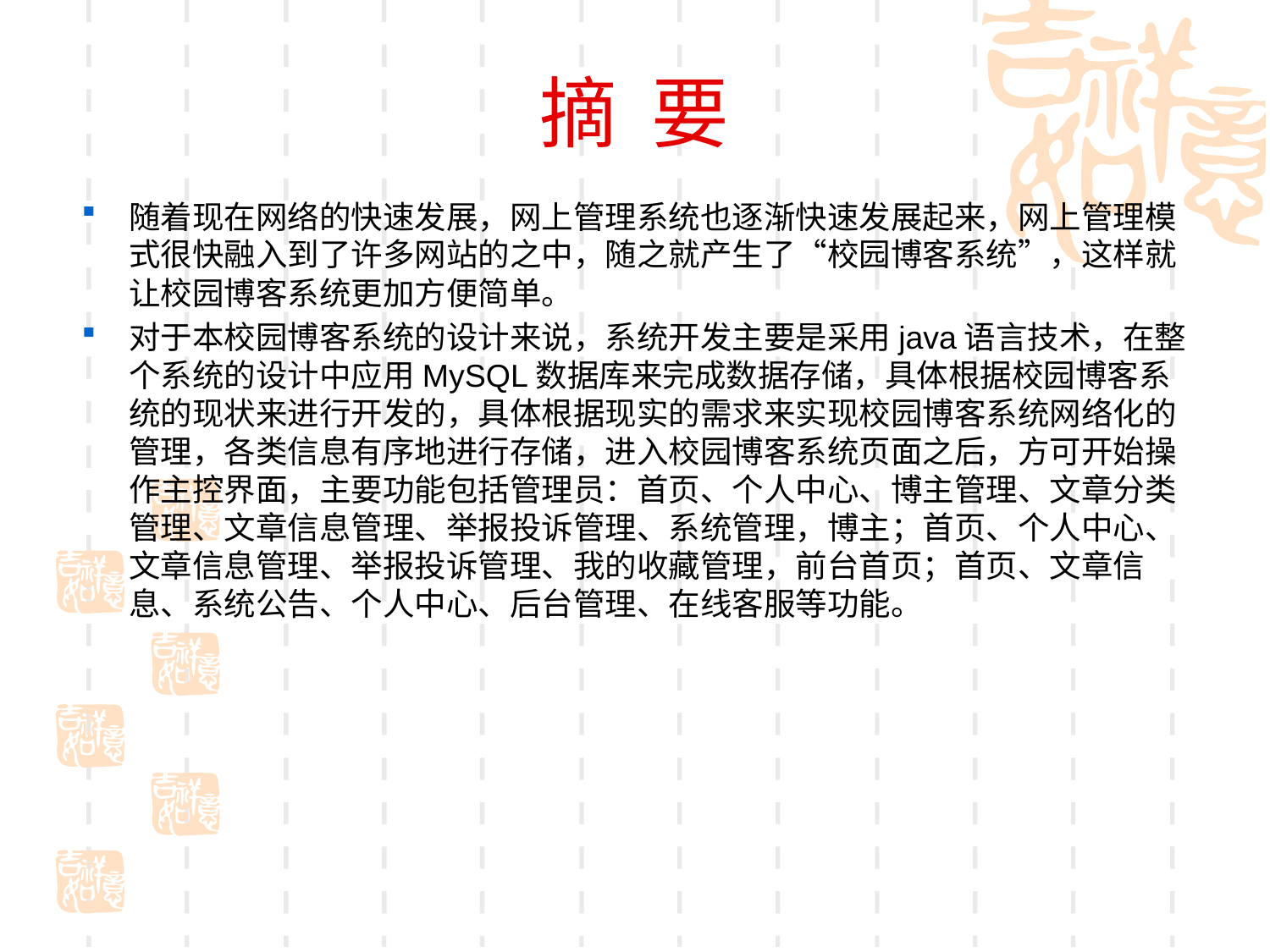

# 摘  要
随着现在网络的快速发展，网上管理系统也逐渐快速发展起来，网上管理模式很快融入到了许多网站的之中，随之就产生了“校园博客系统”，这样就让校园博客系统更加方便简单。
对于本校园博客系统的设计来说，系统开发主要是采用java语言技术，在整个系统的设计中应用MySQL数据库来完成数据存储，具体根据校园博客系统的现状来进行开发的，具体根据现实的需求来实现校园博客系统网络化的管理，各类信息有序地进行存储，进入校园博客系统页面之后，方可开始操作主控界面，主要功能包括管理员：首页、个人中心、博主管理、文章分类管理、文章信息管理、举报投诉管理、系统管理，博主；首页、个人中心、文章信息管理、举报投诉管理、我的收藏管理，前台首页；首页、文章信息、系统公告、个人中心、后台管理、在线客服等功能。